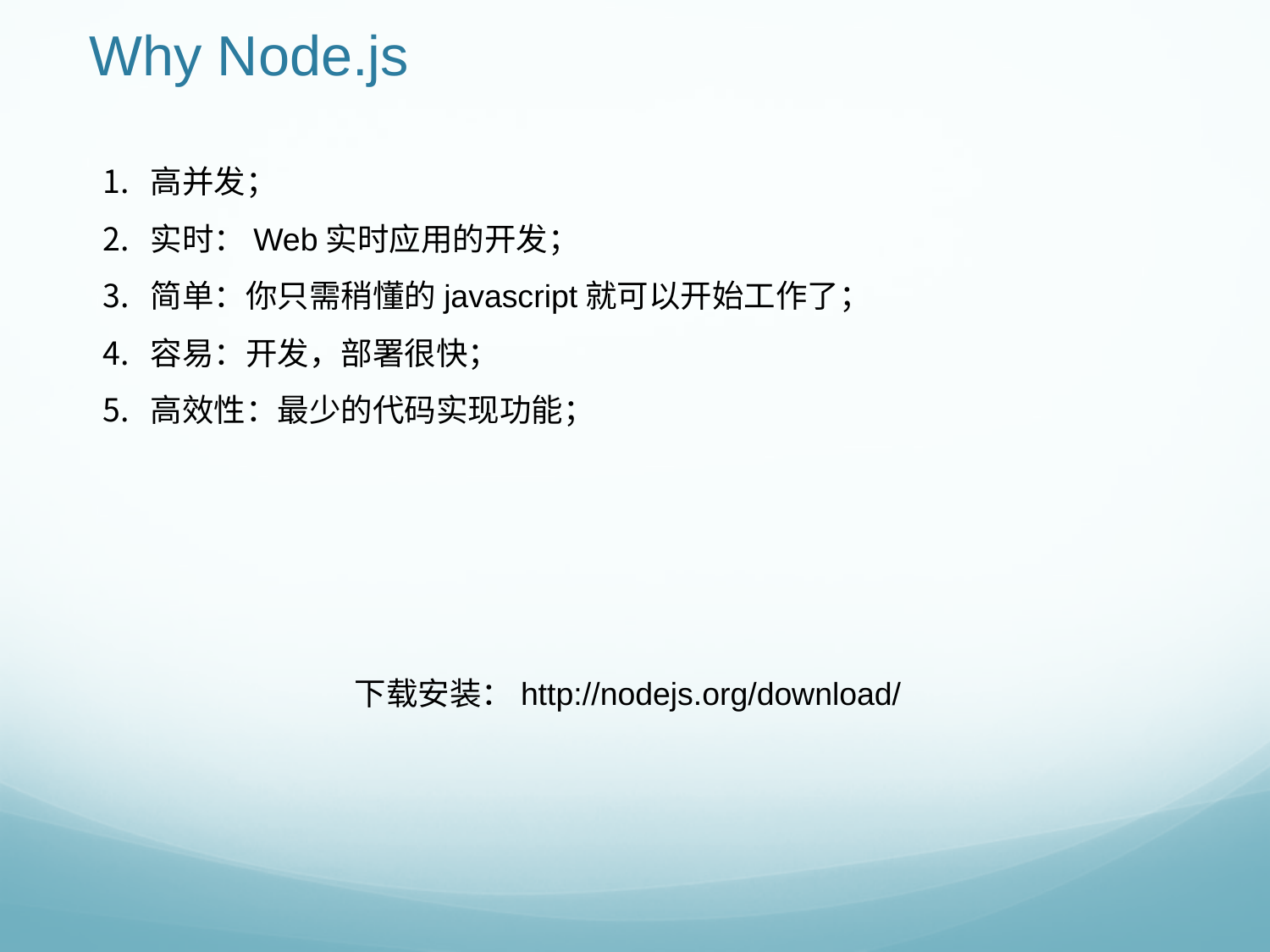

# Why Node.js
高并发；
实时：Web实时应用的开发；
简单：你只需稍懂的javascript就可以开始工作了；
容易：开发，部署很快；
高效性：最少的代码实现功能；

下载安装：http://nodejs.org/download/